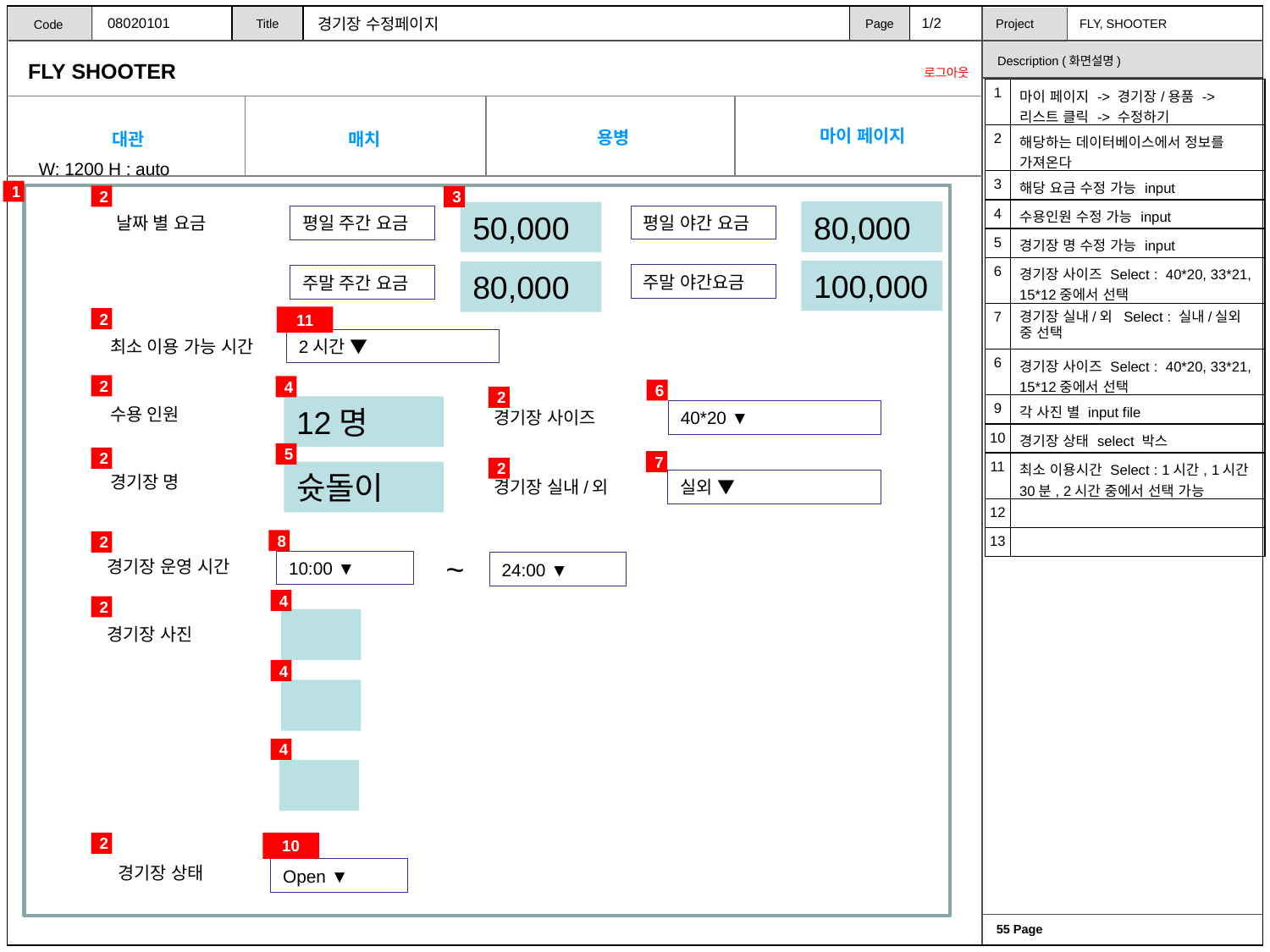

08020101
1/2
경기장 수정페이지
| 1 | 마이 페이지 -> 경기장/용품 -> 리스트 클릭 -> 수정하기 |
| --- | --- |
| 2 | 해당하는 데이터베이스에서 정보를 가져온다 |
| 3 | 해당 요금 수정 가능 input |
| 4 | 수용인원 수정 가능 input |
| 5 | 경기장 명 수정 가능 input |
| 6 | 경기장 사이즈 Select : 40\*20, 33\*21, 15\*12중에서 선택 |
| 7 | 경기장 실내/외 Select : 실내/실외 중 선택 |
| 6 | 경기장 사이즈 Select : 40\*20, 33\*21, 15\*12중에서 선택 |
| 9 | 각 사진 별 input file |
| 10 | 경기장 상태 select 박스 |
| 11 | 최소 이용시간 Select : 1시간, 1시간 30분, 2시간 중에서 선택 가능 |
| 12 |  |
| 13 |  |
W: 1200 H : auto
1

2
3
80,000
50,000
평일 야간 요금
날짜 별 요금
평일 주간 요금
100,000
80,000
주말 야간요금
주말 주간 요금
11
2
최소 이용 가능 시간
2시간 ▼
2
4
6
2
12명
수용 인원
40*20 ▼
경기장 사이즈
5
2
7
2
슛돌이
경기장 명
실외 ▼
경기장 실내/외
8
2
~
경기장 운영 시간
10:00 ▼
24:00 ▼
4
2

경기장 사진
4

4

2
10
경기장 상태
Open ▼